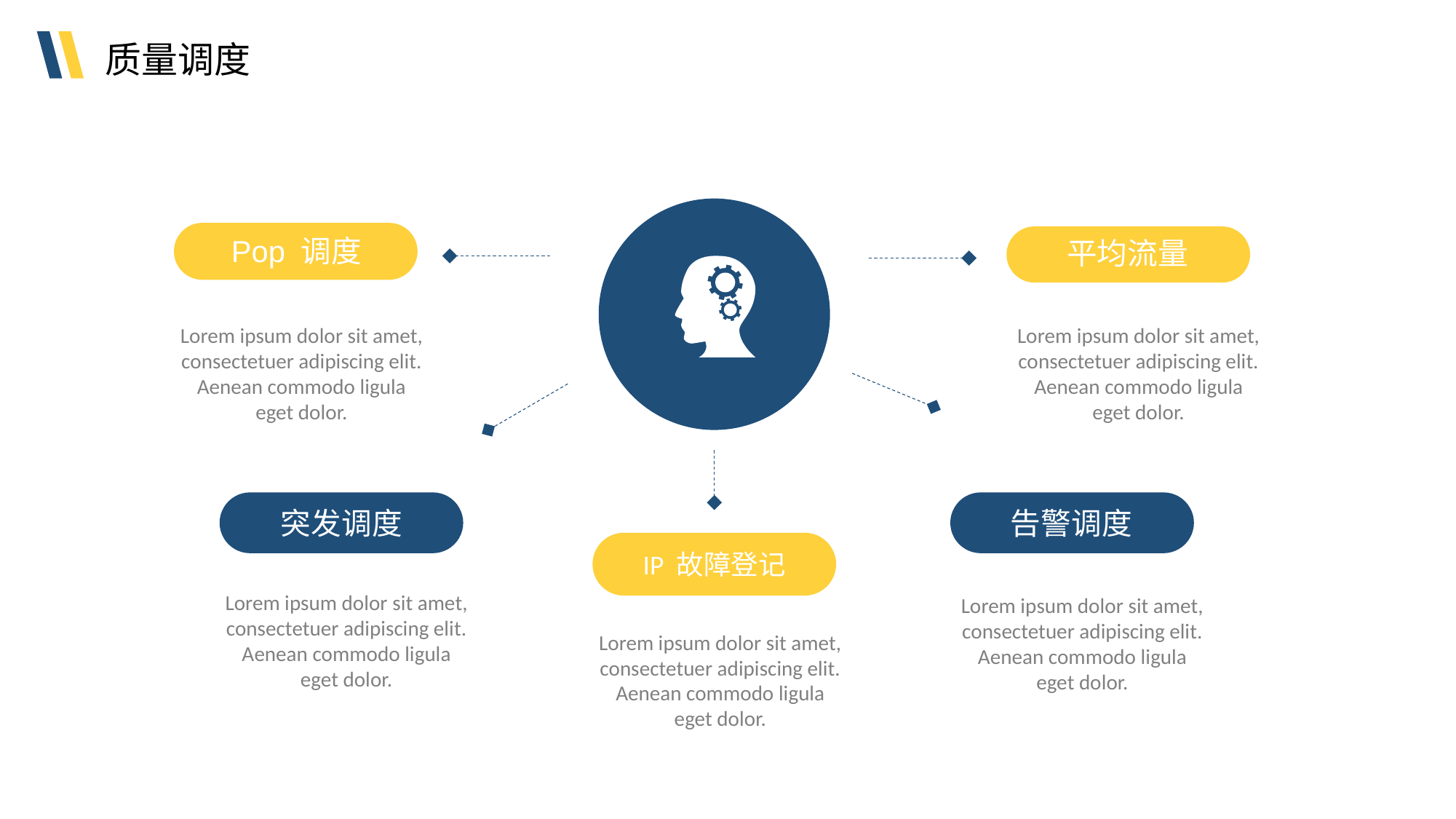

质量调度

Pop 调度

平均流量

Lorem ipsum dolor sit amet, consectetuer adipiscing elit. Aenean commodo ligula eget dolor.
Lorem ipsum dolor sit amet, consectetuer adipiscing elit. Aenean commodo ligula eget dolor.

突发调度
告警调度
IP 故障登记
Lorem ipsum dolor sit amet, consectetuer adipiscing elit. Aenean commodo ligula eget dolor.
Lorem ipsum dolor sit amet, consectetuer adipiscing elit. Aenean commodo ligula eget dolor.
Lorem ipsum dolor sit amet, consectetuer adipiscing elit. Aenean commodo ligula eget dolor.